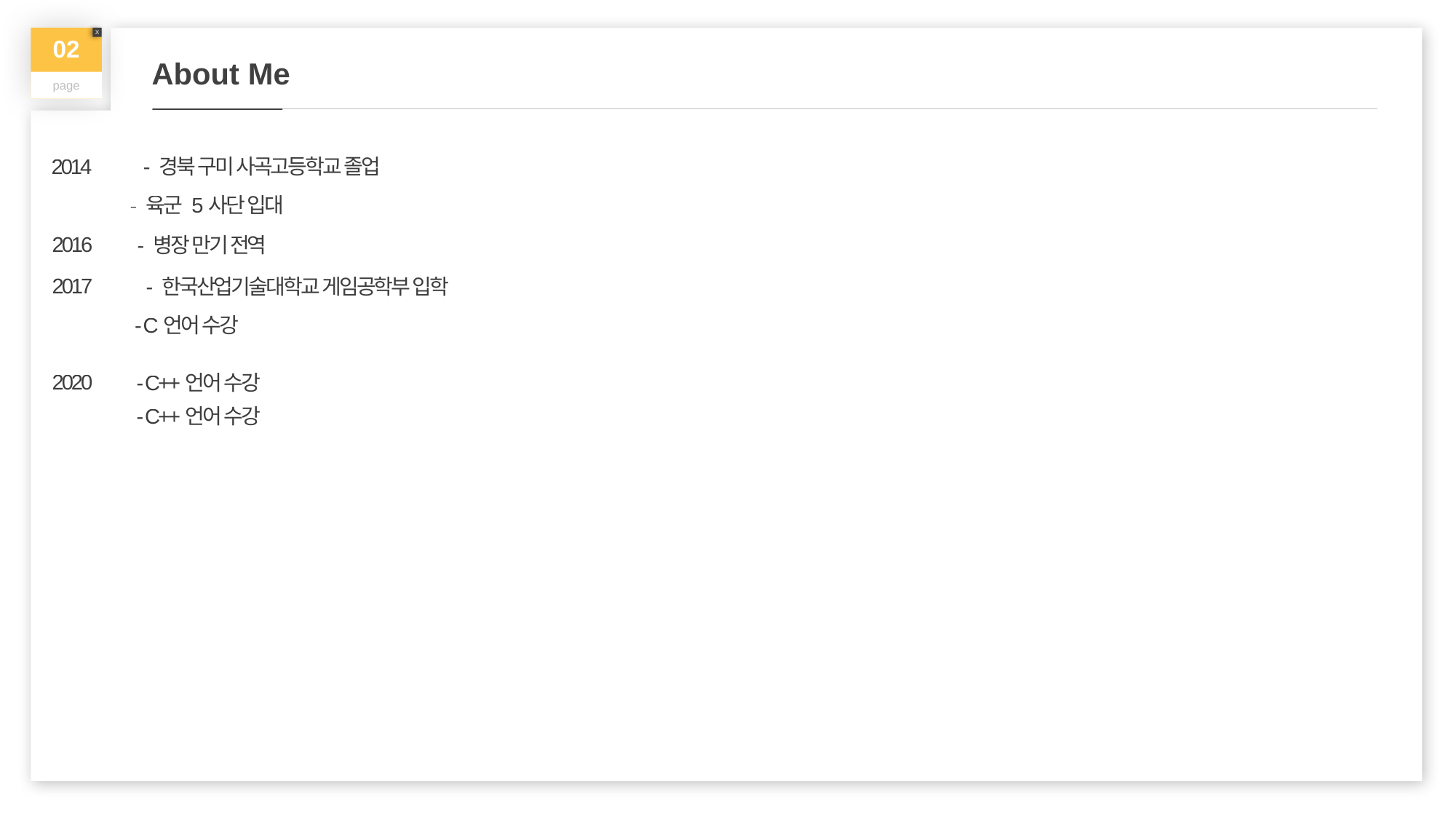

02
page
X
About Me
2014
- 경북 구미 사곡고등학교 졸업
- 육군 5사단 입대
2016
- 병장 만기 전역
2017
- 한국산업기술대학교 게임공학부 입학
- C언어 수강
2020
- C++언어 수강
- C++언어 수강